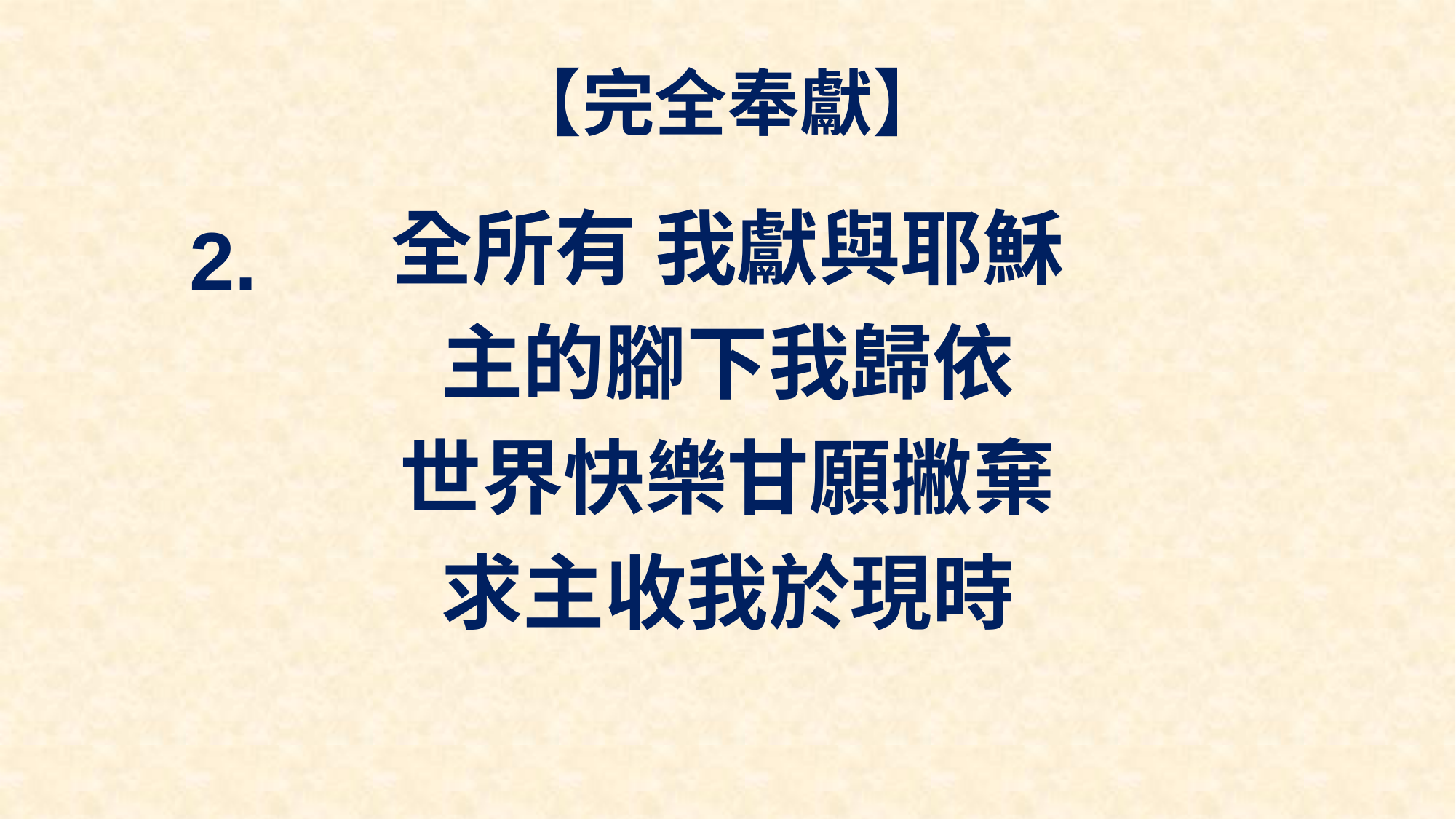

# 【完全奉獻】
全所有 我獻與耶穌
主的腳下我歸依
世界快樂甘願撇棄
求主收我於現時
2.